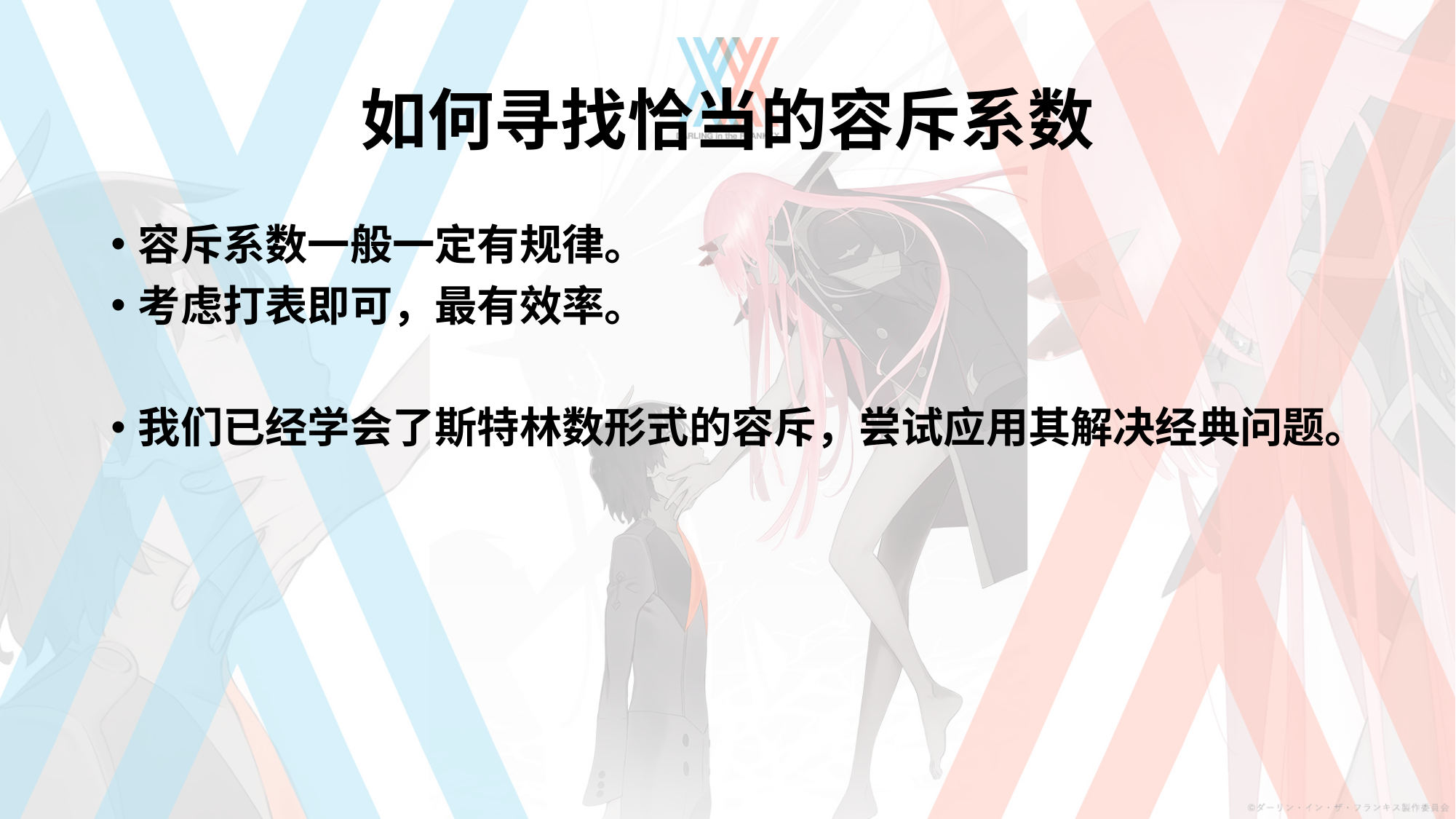

# 如何寻找恰当的容斥系数
容斥系数一般一定有规律。
考虑打表即可，最有效率。

我们已经学会了斯特林数形式的容斥，尝试应用其解决经典问题。